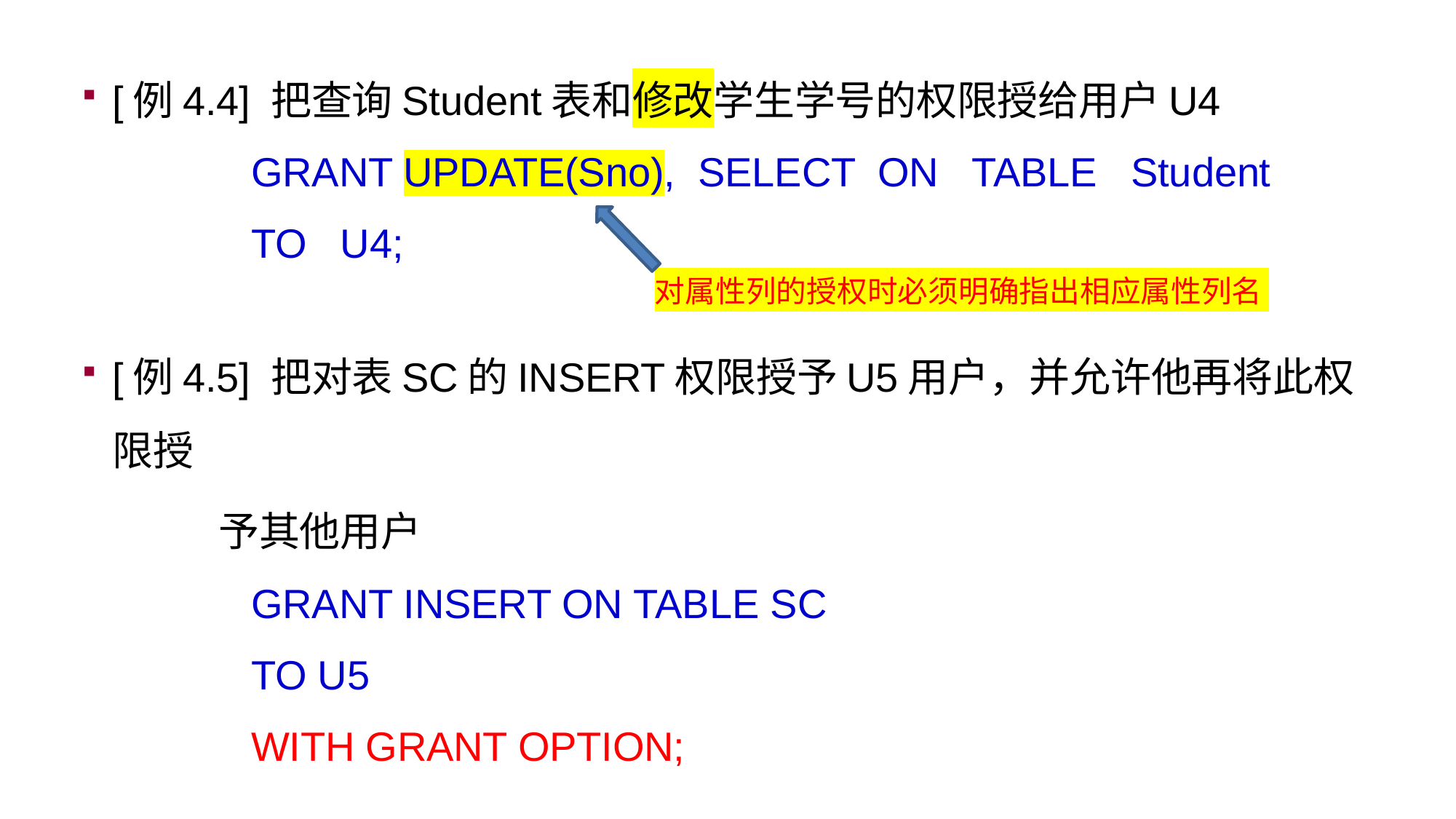

[例4.4] 把查询Student表和修改学生学号的权限授给用户U4
               GRANT UPDATE(Sno),  SELECT  ON   TABLE   Student
               TO   U4;

[例4.5] 把对表SC的INSERT权限授予U5用户，并允许他再将此权限授
              予其他用户
               GRANT INSERT ON TABLE SC
               TO U5
               WITH GRANT OPTION;

对属性列的授权时必须明确指出相应属性列名
31